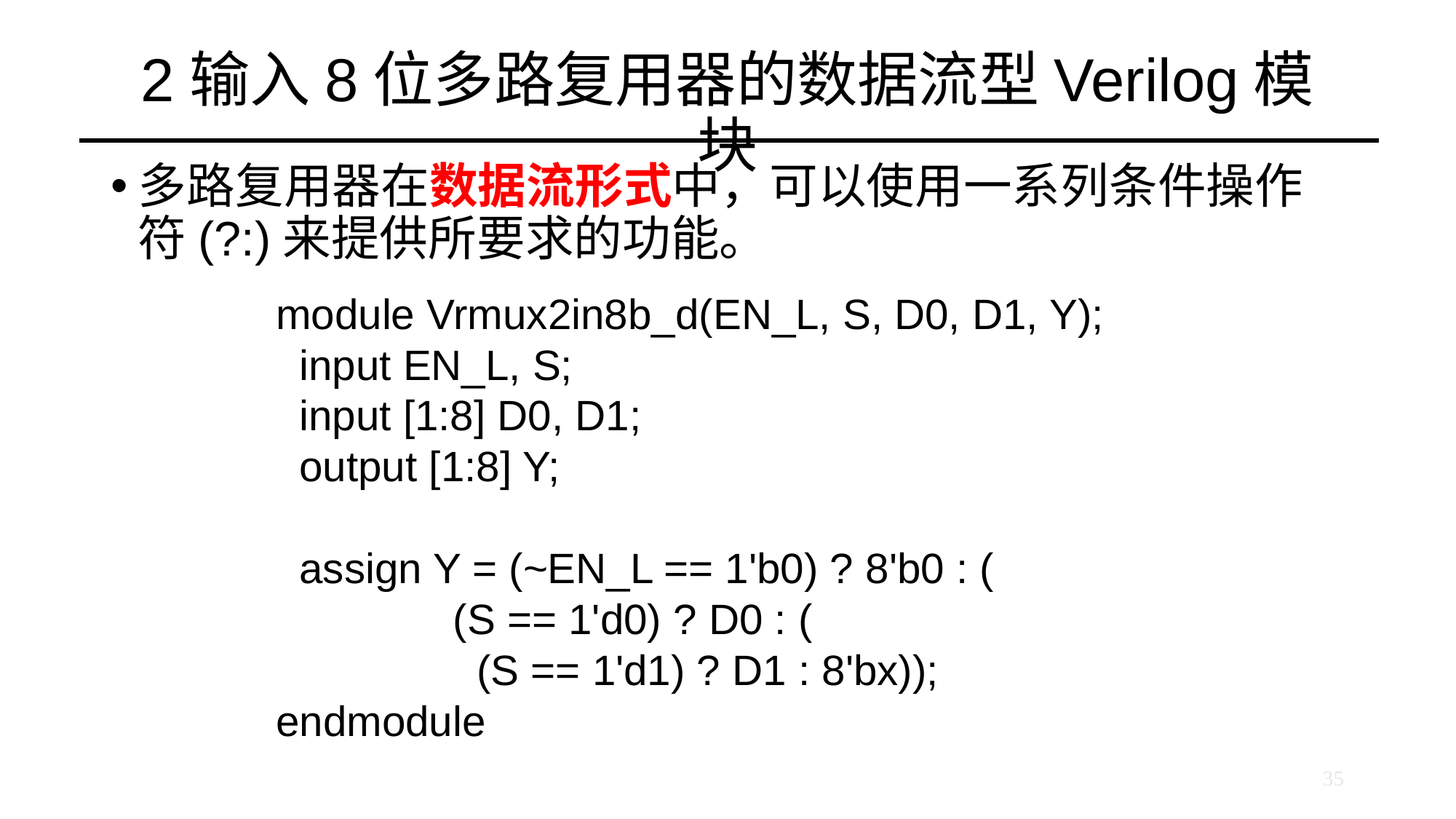

# 2输入8位多路复用器的数据流型Verilog模块
多路复用器在数据流形式中，可以使用一系列条件操作符(?:)来提供所要求的功能。
module Vrmux2in8b_d(EN_L, S, D0, D1, Y);
  input EN_L, S;
  input [1:8] D0, D1;
  output [1:8] Y;

  assign Y = (~EN_L == 1'b0) ? 8'b0 : (
               (S == 1'd0) ? D0 : (
                 (S == 1'd1) ? D1 : 8'bx));
endmodule

35